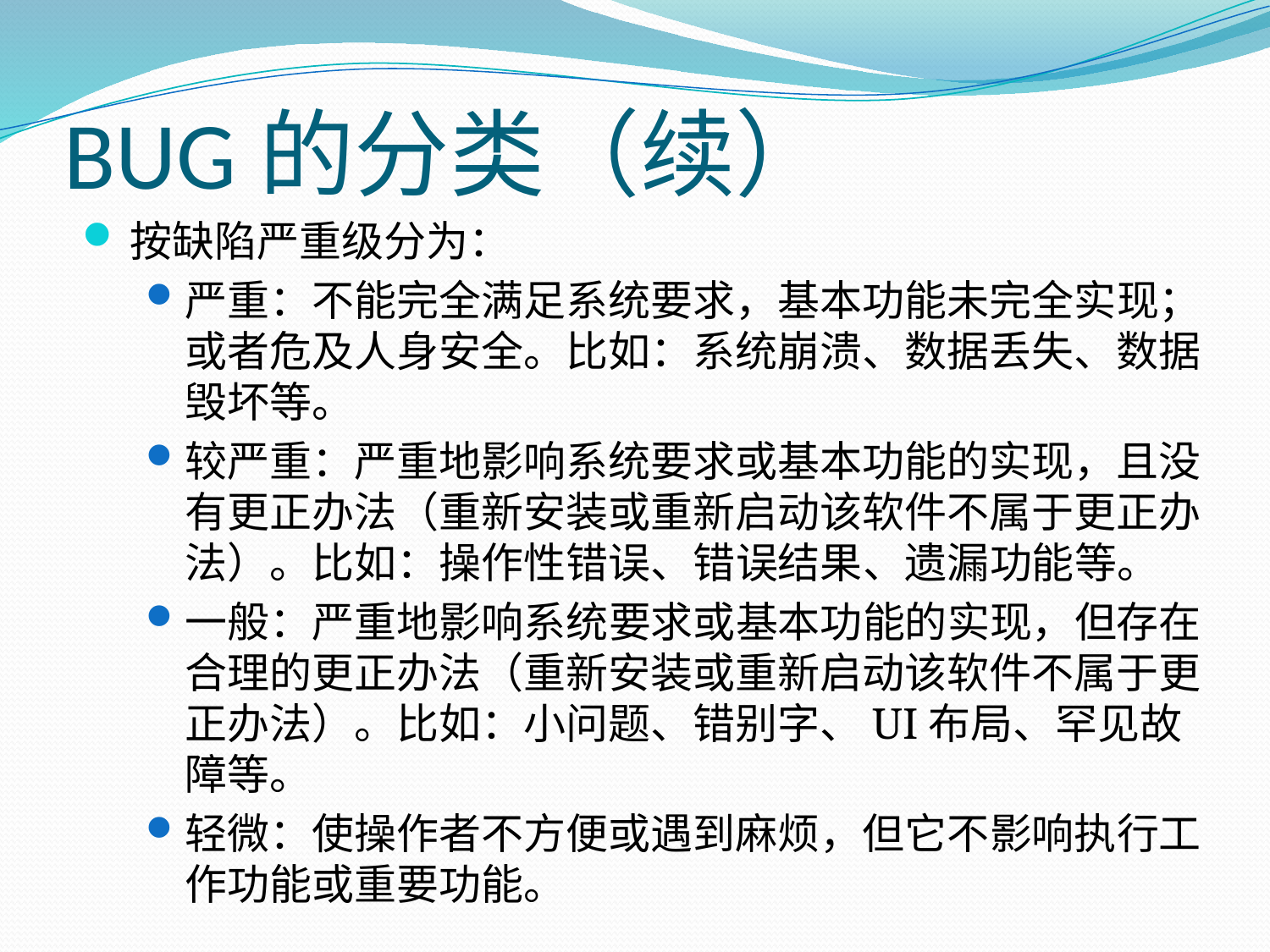

# BUG的分类（续）
按缺陷严重级分为：
严重：不能完全满足系统要求，基本功能未完全实现；或者危及人身安全。比如：系统崩溃、数据丢失、数据毁坏等。
较严重：严重地影响系统要求或基本功能的实现，且没有更正办法（重新安装或重新启动该软件不属于更正办法）。比如：操作性错误、错误结果、遗漏功能等。
一般：严重地影响系统要求或基本功能的实现，但存在合理的更正办法（重新安装或重新启动该软件不属于更正办法）。比如：小问题、错别字、UI布局、罕见故障等。
轻微：使操作者不方便或遇到麻烦，但它不影响执行工作功能或重要功能。